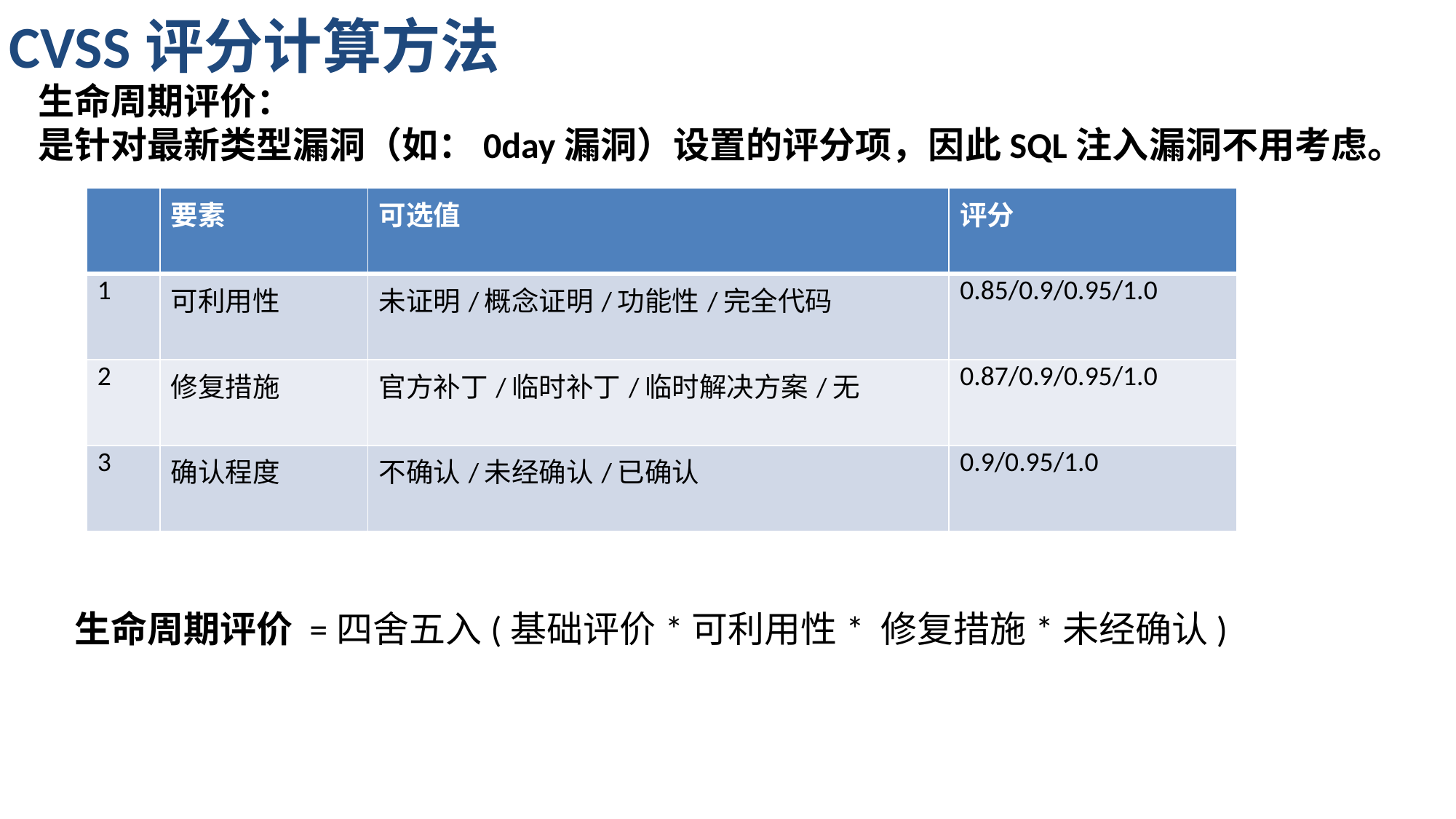

# CVSS评分计算方法
生命周期评价：
是针对最新类型漏洞（如：0day漏洞）设置的评分项，因此SQL注入漏洞不用考虑。

|  | 要素 | 可选值 | 评分 |
| --- | --- | --- | --- |
| 1 | 可利用性 | 未证明/概念证明/功能性/完全代码 | 0.85/0.9/0.95/1.0 |
| 2 | 修复措施 | 官方补丁/临时补丁/临时解决方案/无 | 0.87/0.9/0.95/1.0 |
| 3 | 确认程度 | 不确认/未经确认/已确认 | 0.9/0.95/1.0 |
生命周期评价 =四舍五入(基础评价*可利用性* 修复措施*未经确认)